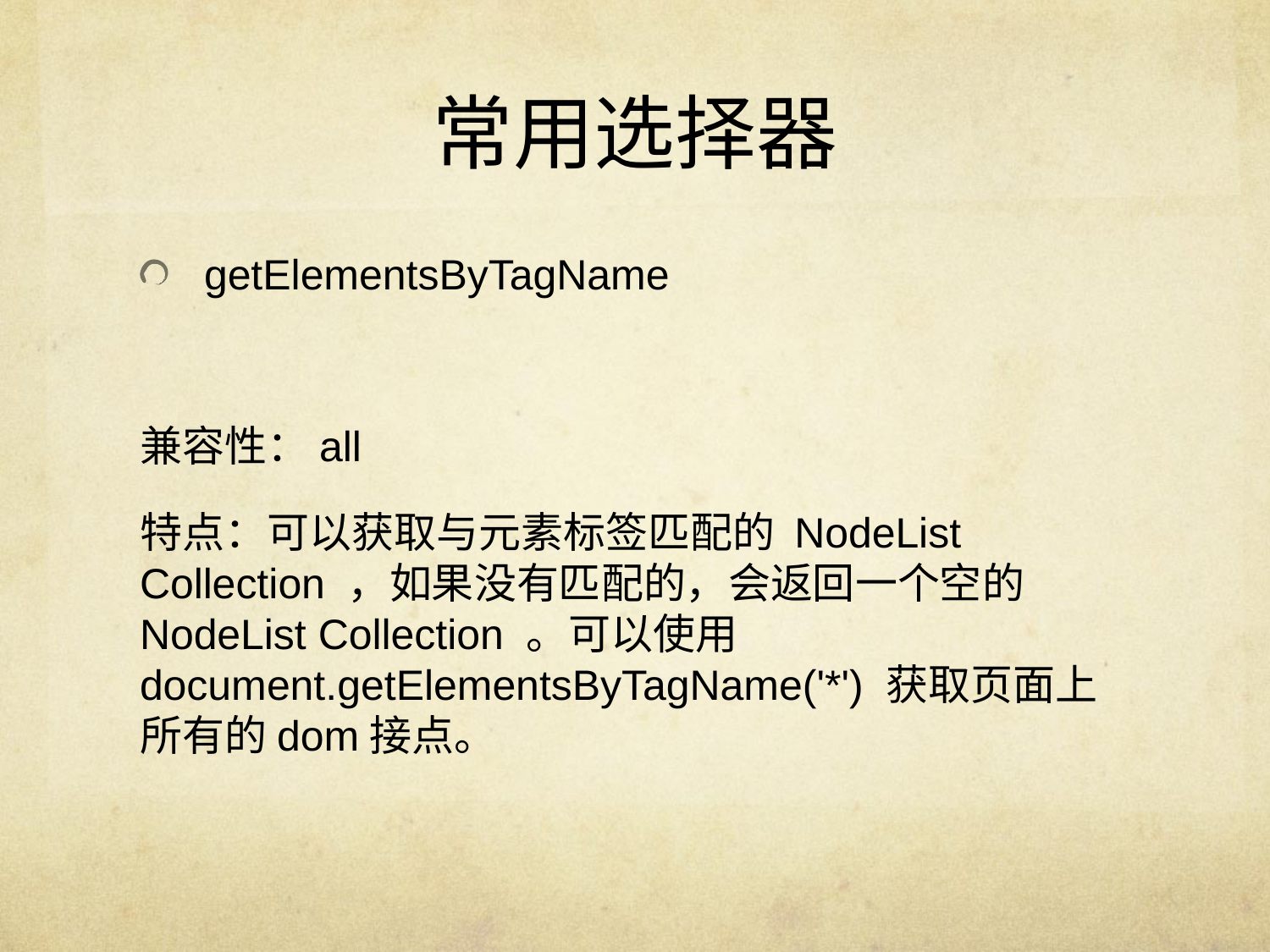

# 常用选择器
getElementsByTagName

兼容性：all
特点：可以获取与元素标签匹配的 NodeList Collection ，如果没有匹配的，会返回一个空的 NodeList Collection 。可以使用 document.getElementsByTagName('*') 获取页面上所有的dom接点。